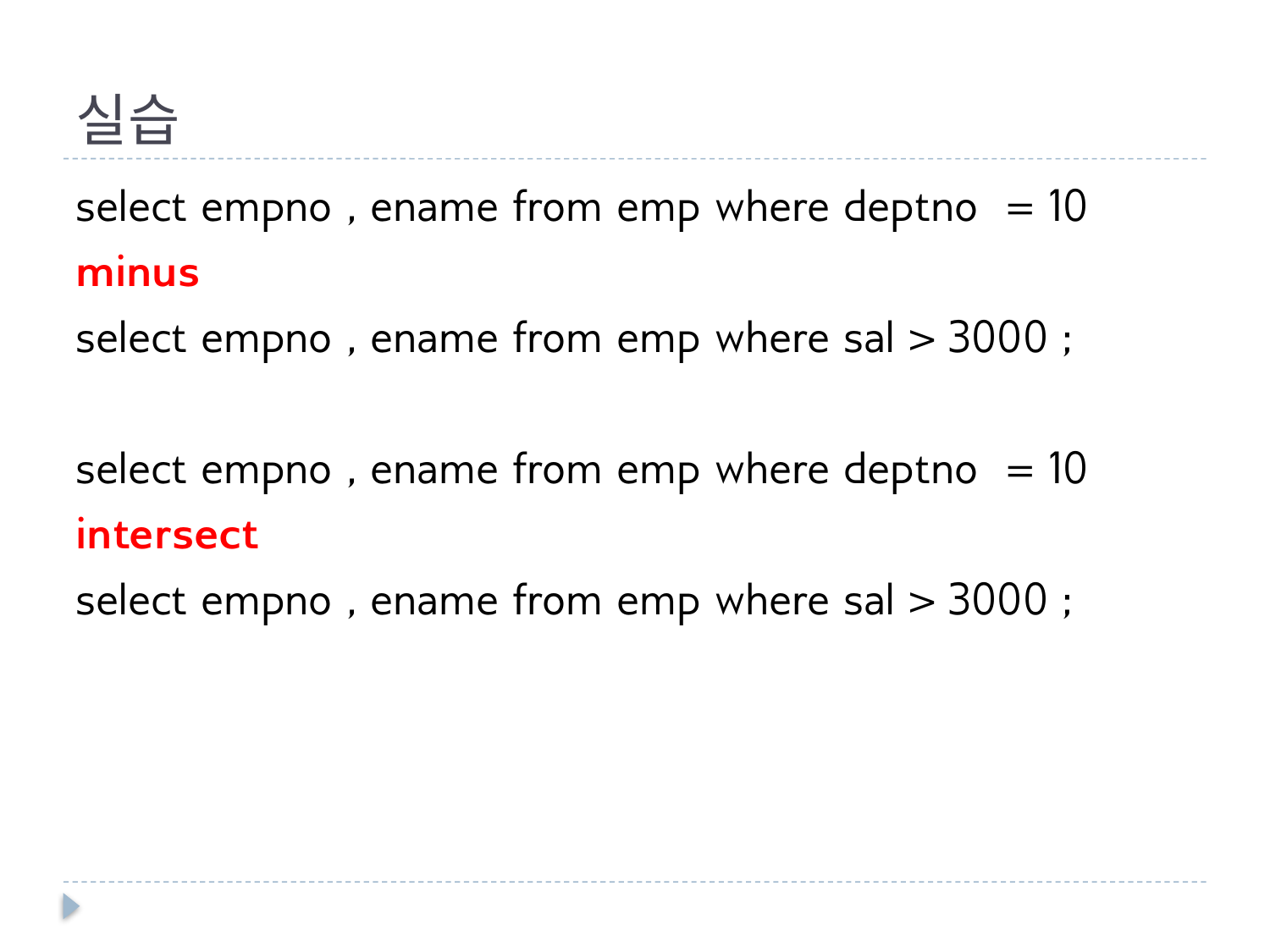

# 실습
select empno , ename from emp where deptno  = 10
minus
select empno , ename from emp where sal > 3000 ;

select empno , ename from emp where deptno  = 10
intersect
select empno , ename from emp where sal > 3000 ;